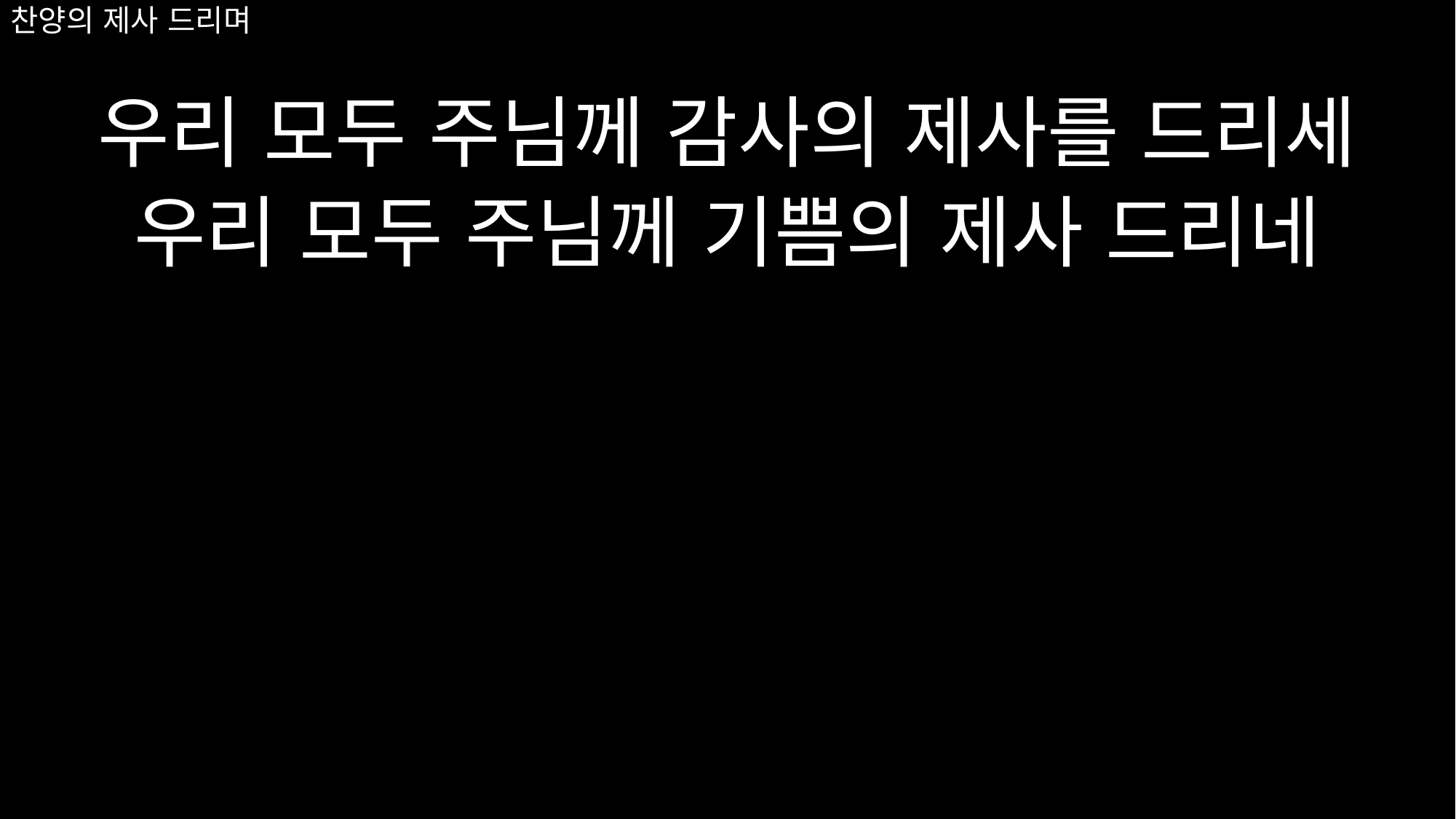

# 찬양의 제사 드리며
우리 모두 주님께 감사의 제사를 드리세
우리 모두 주님께 기쁨의 제사 드리네